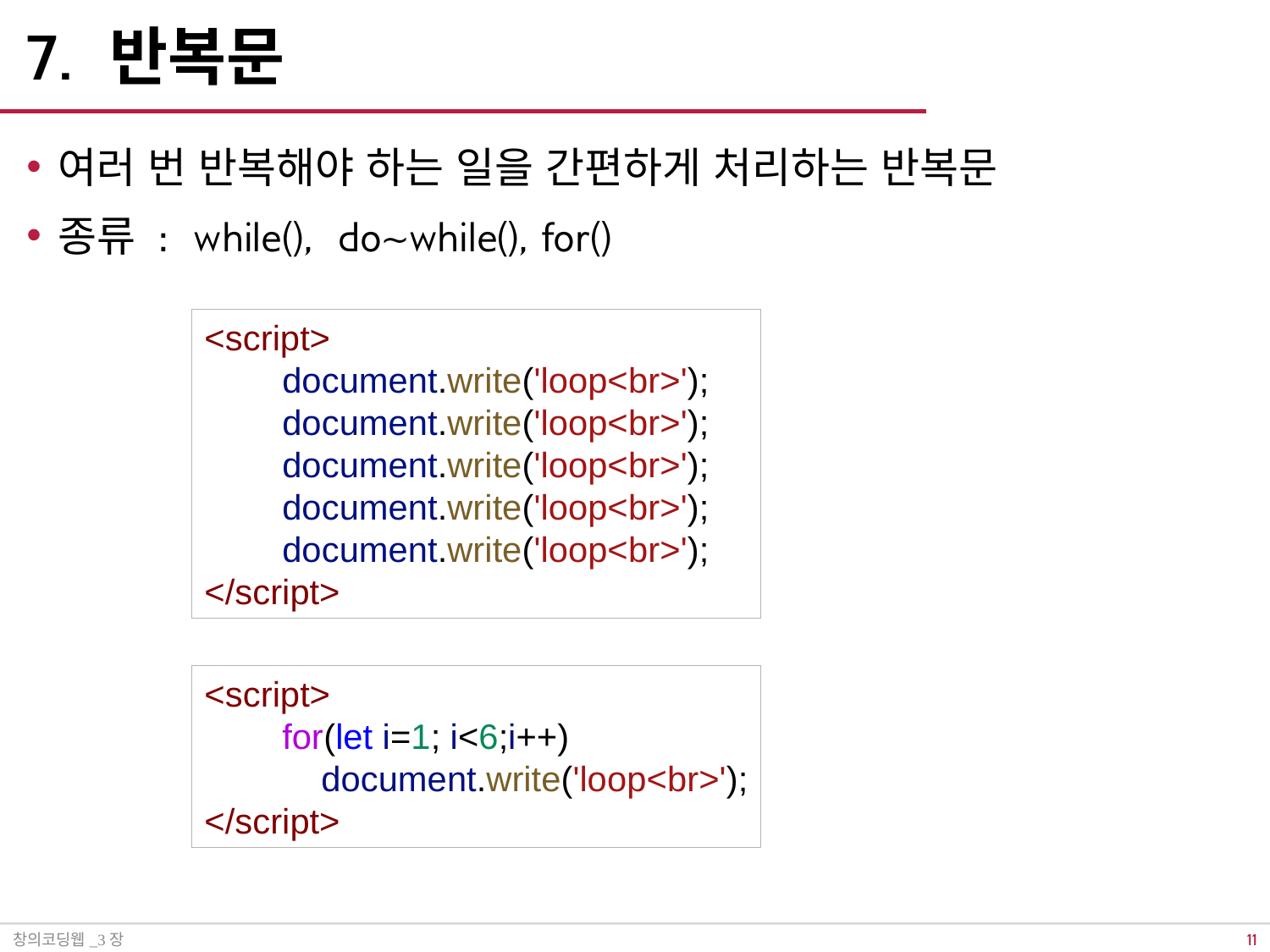

# 7. 반복문
여러 번 반복해야 하는 일을 간편하게 처리하는 반복문
종류 :  while(),  do~while(), for()

<script>
        document.write('loop<br>');
        document.write('loop<br>');
        document.write('loop<br>');
        document.write('loop<br>');
        document.write('loop<br>');
</script>
<script>
        for(let i=1; i<6;i++)
            document.write('loop<br>');
</script>
창의코딩웹_3장
11